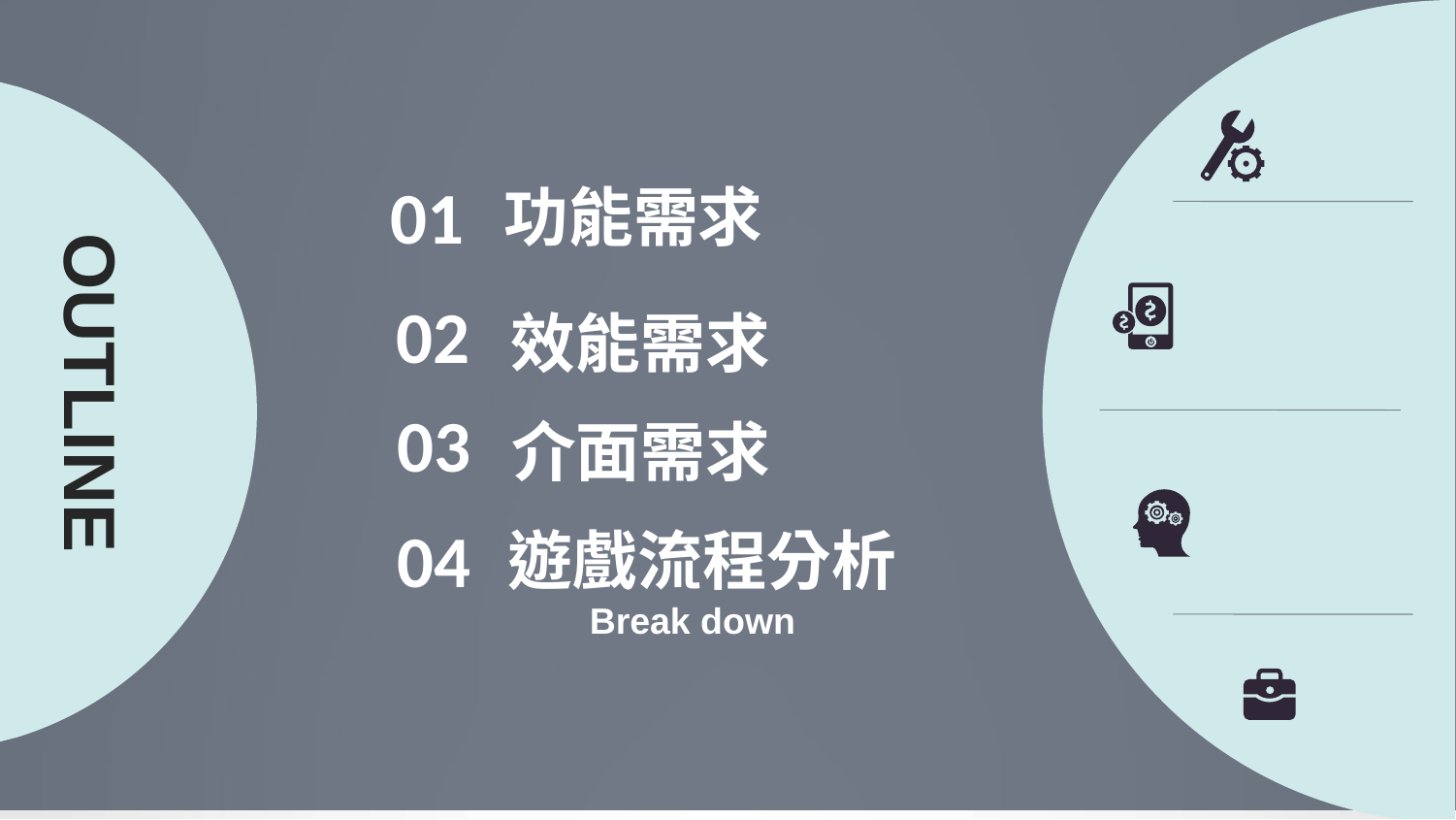

01
功能需求

OUTLINE

02
效能需求
03
介面需求

04
遊戲流程分析
        Break down